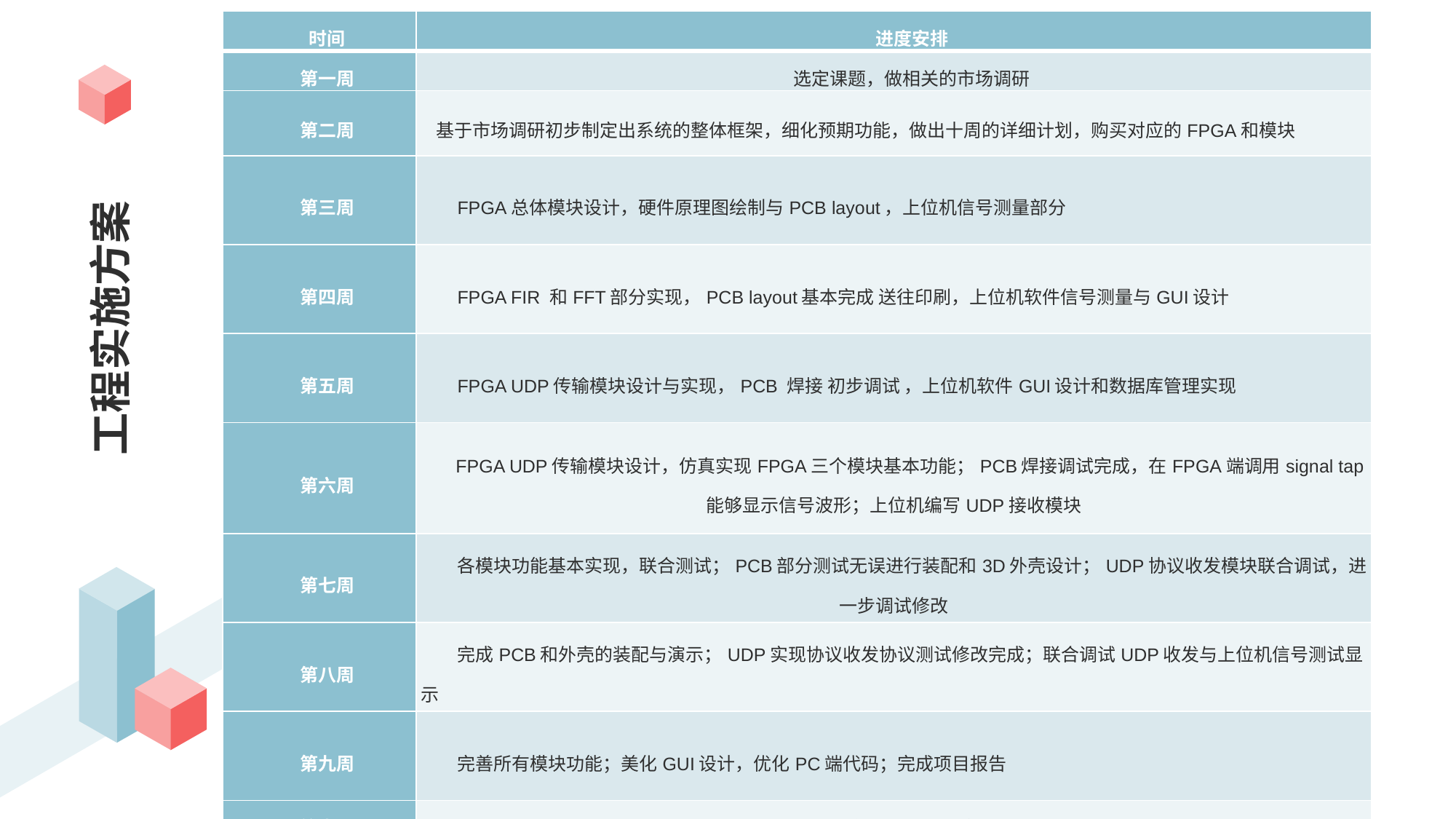

| 时间 | 进度安排 |
| --- | --- |
| 第一周 | 选定课题，做相关的市场调研 |
| 第二周 | 基于市场调研初步制定出系统的整体框架，细化预期功能，做出十周的详细计划，购买对应的FPGA和模块 |
| 第三周 | FPGA总体模块设计，硬件原理图绘制与PCB layout，上位机信号测量部分 |
| 第四周 | FPGA FIR 和FFT部分实现，PCB layout基本完成 送往印刷，上位机软件信号测量与GUI设计 |
| 第五周 | FPGA UDP传输模块设计与实现，PCB 焊接 初步调试 ，上位机软件GUI设计和数据库管理实现 |
| 第六周 | FPGA UDP传输模块设计，仿真实现FPGA三个模块基本功能；PCB焊接调试完成，在FPGA端调用signal tap能够显示信号波形；上位机编写UDP接收模块 |
| 第七周 | 各模块功能基本实现，联合测试；PCB部分测试无误进行装配和3D外壳设计；UDP协议收发模块联合调试，进一步调试修改 |
| 第八周 | 完成PCB和外壳的装配与演示；UDP实现协议收发协议测试修改完成；联合调试UDP收发与上位机信号测试显示 |
| 第九周 | 完善所有模块功能；美化GUI设计，优化PC端代码；完成项目报告 |
| 第十周 | 联合调试，展示验收 |

# 工程实施方案